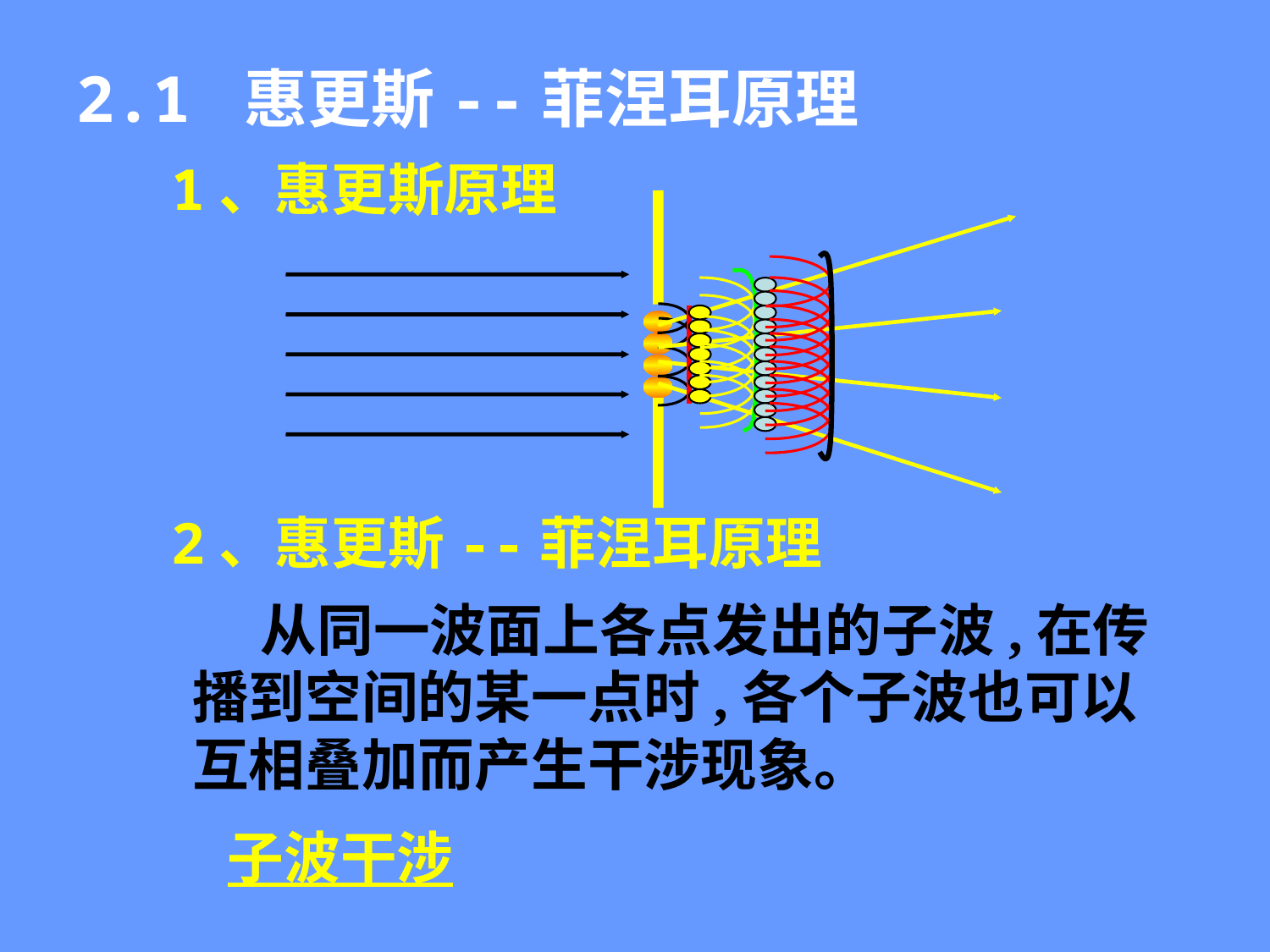

2.1 惠更斯--菲涅耳原理
1、惠更斯原理

2、惠更斯--菲涅耳原理
从同一波面上各点发出的子波,在传播到空间的某一点时,各个子波也可以互相叠加而产生干涉现象。
子波干涉